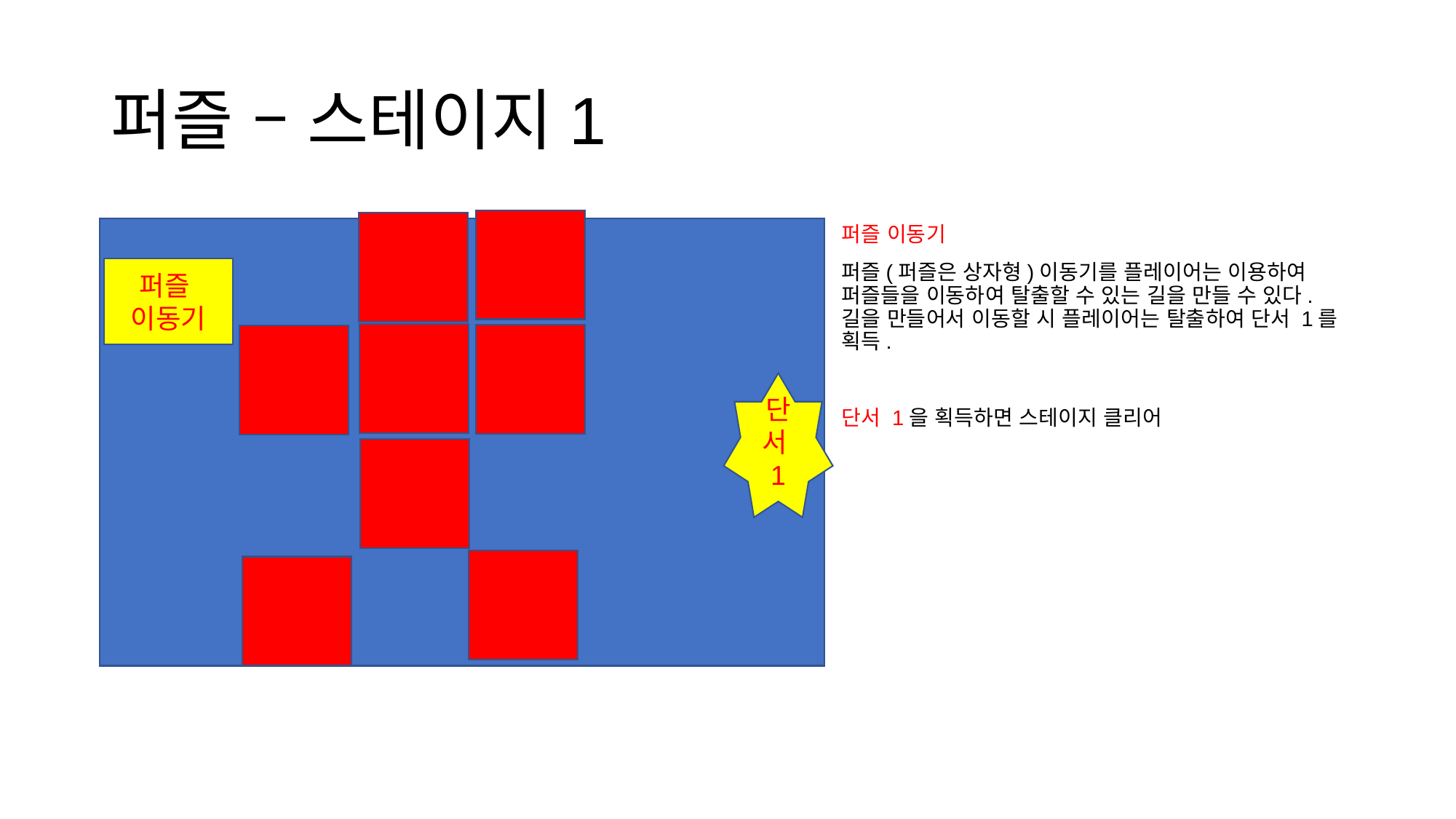

# 퍼즐 – 스테이지1

퍼즐 이동기
퍼즐(퍼즐은 상자형)이동기를 플레이어는 이용하여 퍼즐들을 이동하여 탈출할 수 있는 길을 만들 수 있다. 길을 만들어서 이동할 시 플레이어는 탈출하여 단서 1를 획득.

단서 1을 획득하면 스테이지 클리어

퍼즐
이동기

단서1